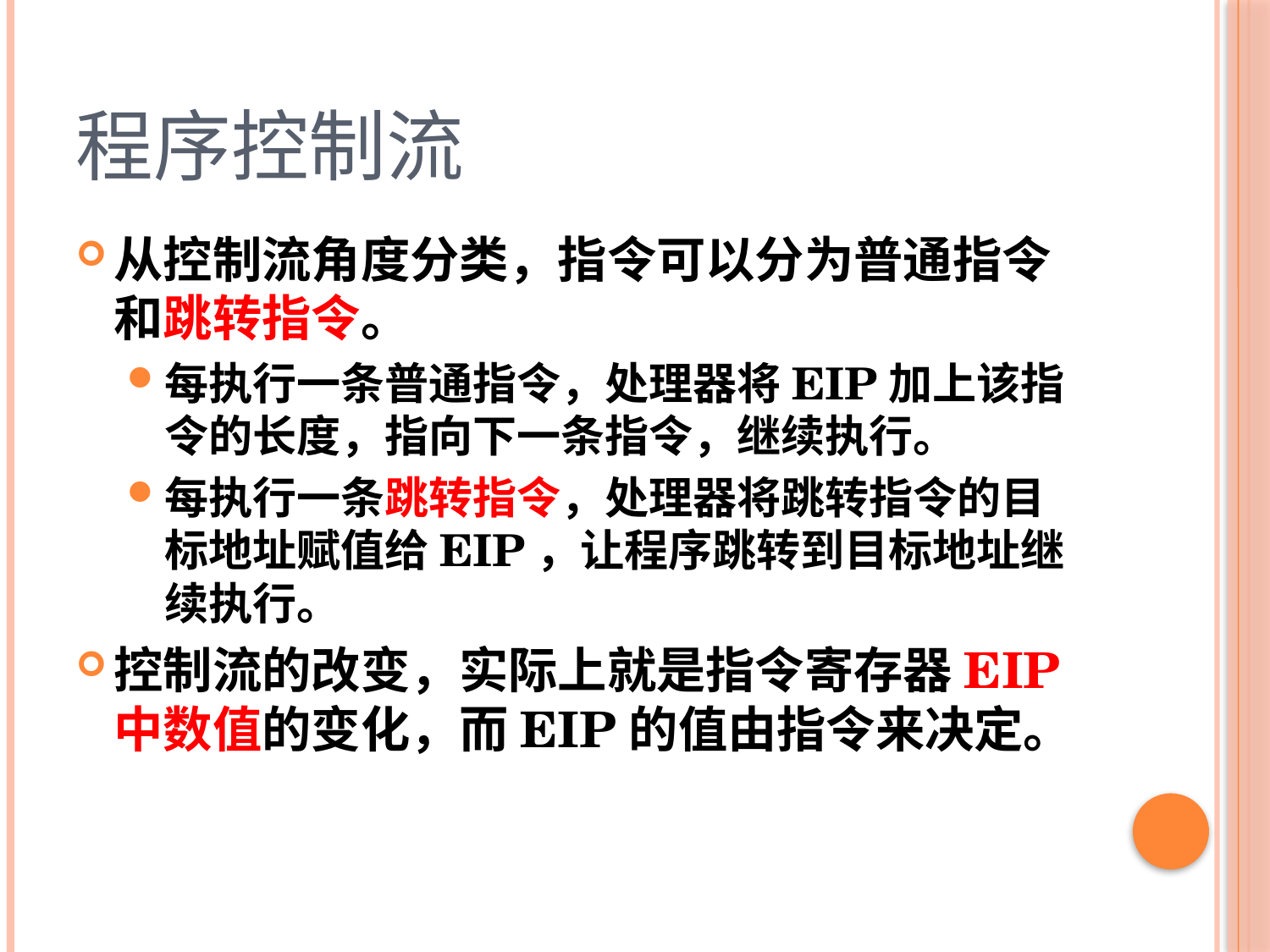

# 程序控制流
从控制流角度分类，指令可以分为普通指令和跳转指令。
每执行一条普通指令，处理器将EIP加上该指令的长度，指向下一条指令，继续执行。
每执行一条跳转指令，处理器将跳转指令的目标地址赋值给EIP，让程序跳转到目标地址继续执行。
控制流的改变，实际上就是指令寄存器EIP中数值的变化，而EIP的值由指令来决定。